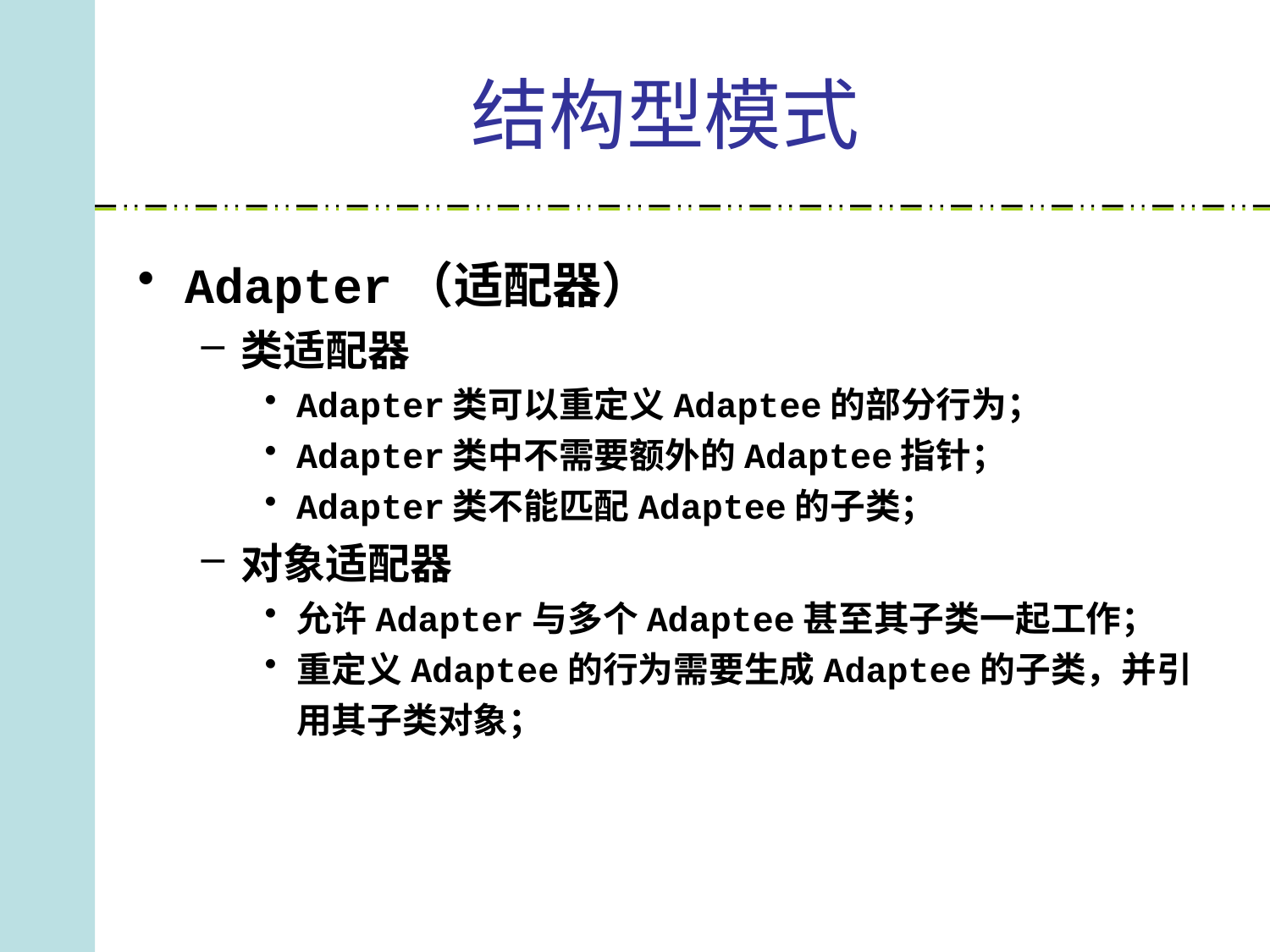

# 结构型模式
Adapter（适配器）
类适配器
Adapter类可以重定义Adaptee的部分行为；
Adapter类中不需要额外的Adaptee指针；
Adapter类不能匹配Adaptee的子类；
对象适配器
允许Adapter与多个Adaptee甚至其子类一起工作；
重定义Adaptee的行为需要生成Adaptee的子类，并引用其子类对象；